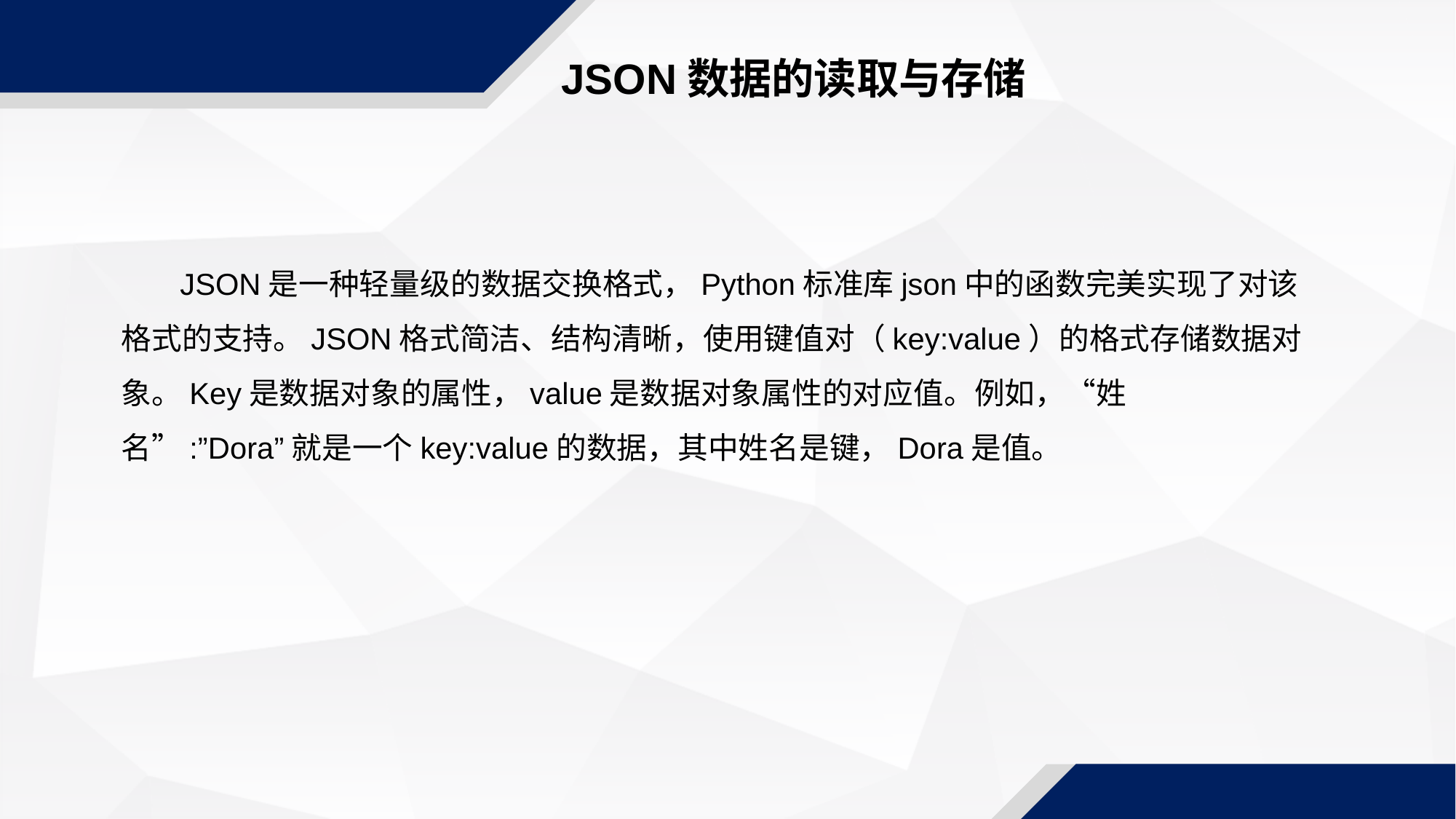

JSON数据的读取与存储
       JSON是一种轻量级的数据交换格式，Python标准库json中的函数完美实现了对该格式的支持。JSON格式简洁、结构清晰，使用键值对（key:value）的格式存储数据对象。Key是数据对象的属性，value是数据对象属性的对应值。例如，“姓名”:”Dora”就是一个key:value的数据，其中姓名是键，Dora是值。